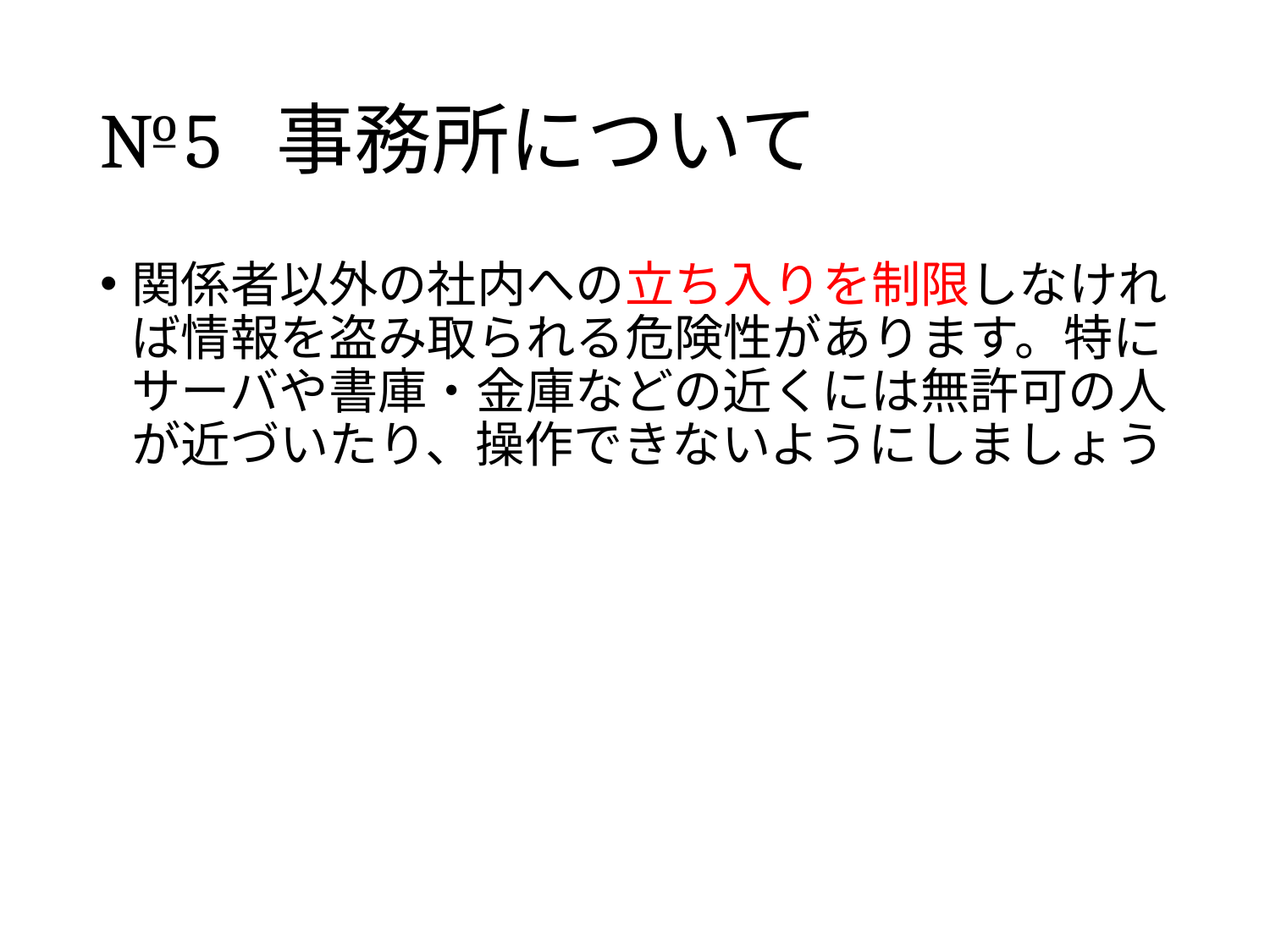

# №5  事務所について
関係者以外の社内への立ち入りを制限しなければ情報を盗み取られる危険性があります。特にサーバや書庫・金庫などの近くには無許可の人が近づいたり、操作できないようにしましょう